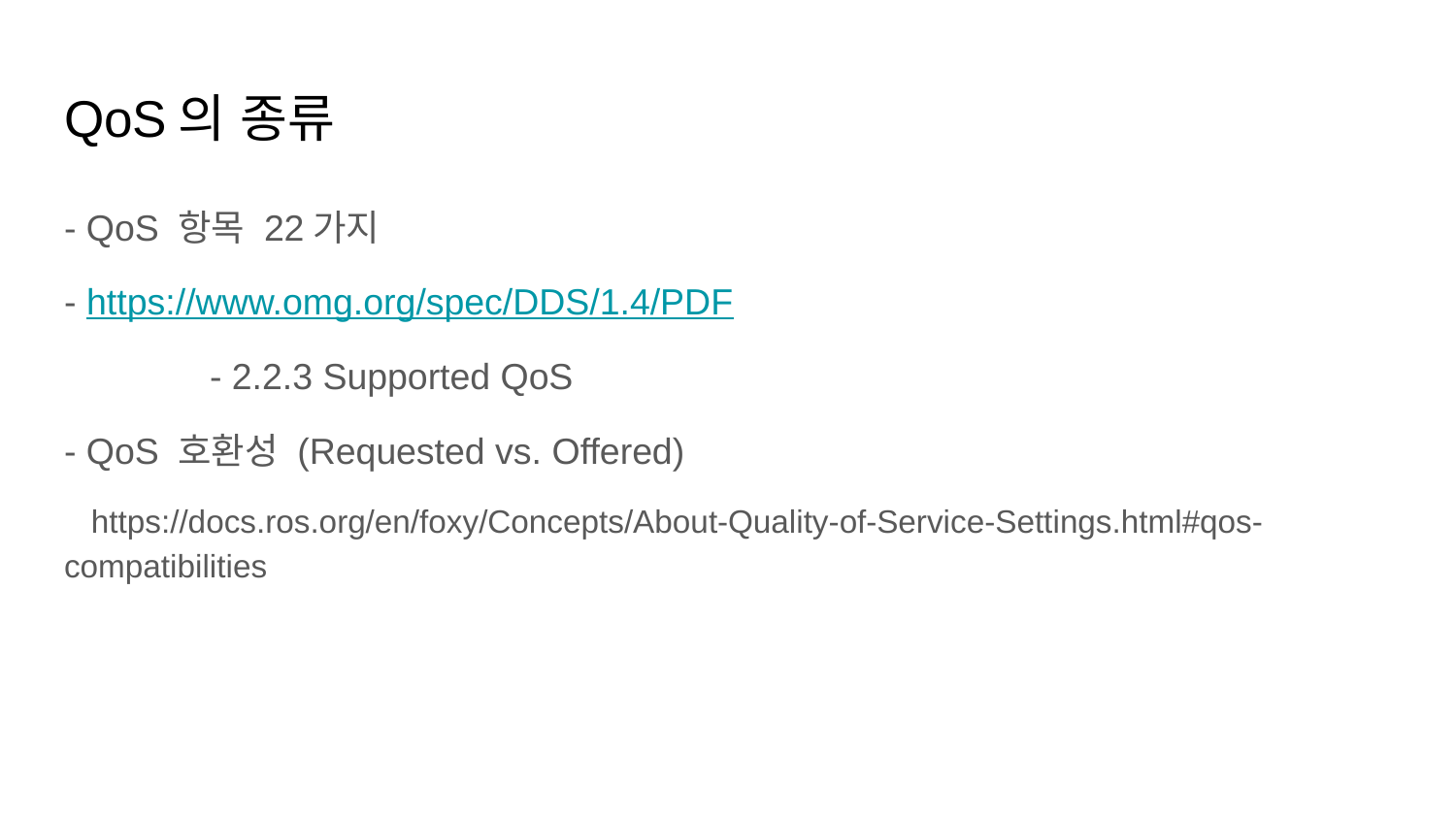

# QoS의 종류
- QoS 항목 22가지
- https://www.omg.org/spec/DDS/1.4/PDF
	- 2.2.3 Supported QoS
- QoS 호환성 (Requested vs. Offered)
   https://docs.ros.org/en/foxy/Concepts/About-Quality-of-Service-Settings.html#qos-compatibilities